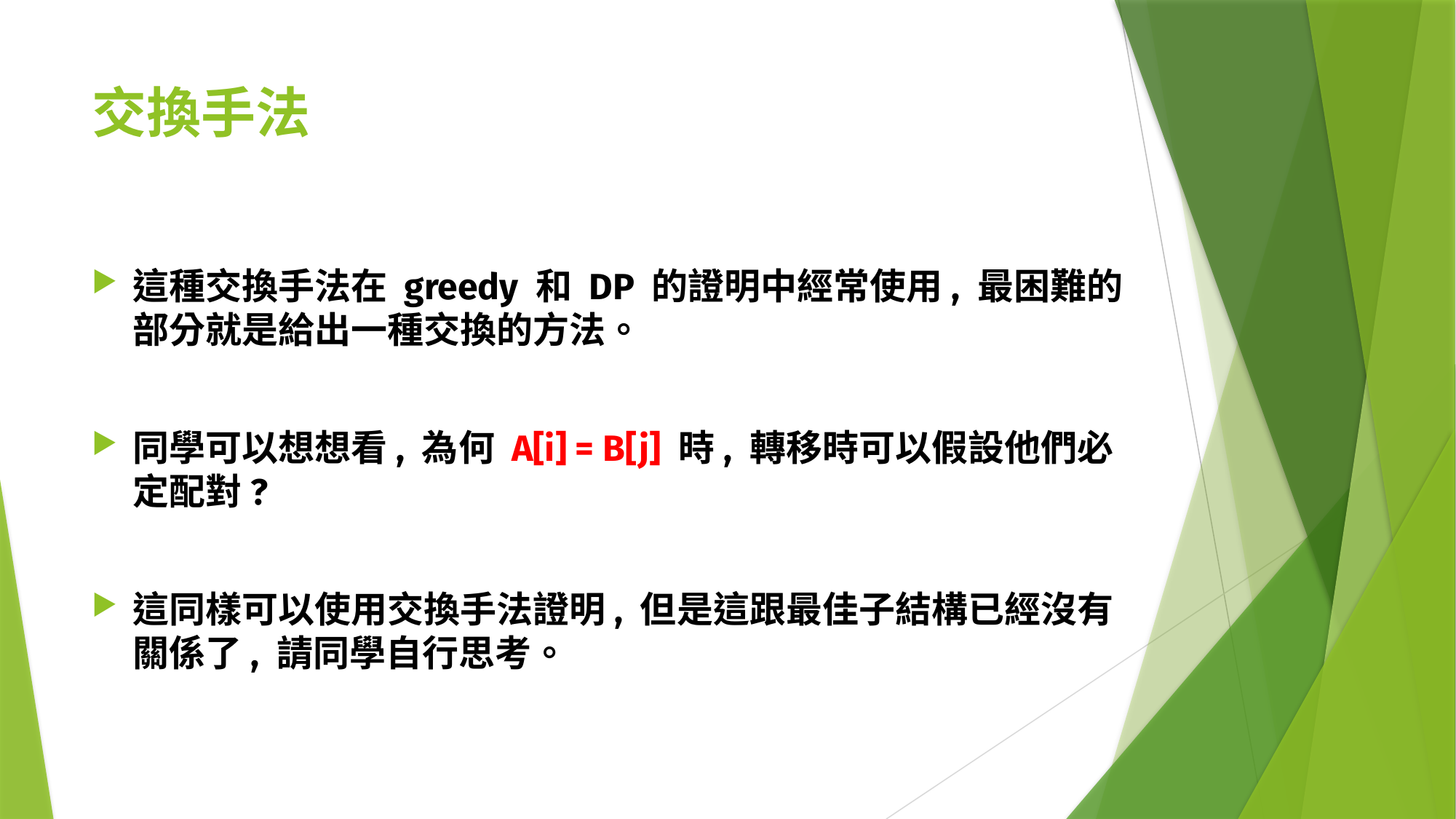

# 交換手法
這種交換手法在 greedy 和 DP 的證明中經常使用, 最困難的部分就是給出一種交換的方法。

同學可以想想看, 為何 A[i] = B[j] 時, 轉移時可以假設他們必定配對?

這同樣可以使用交換手法證明, 但是這跟最佳子結構已經沒有關係了, 請同學自行思考。